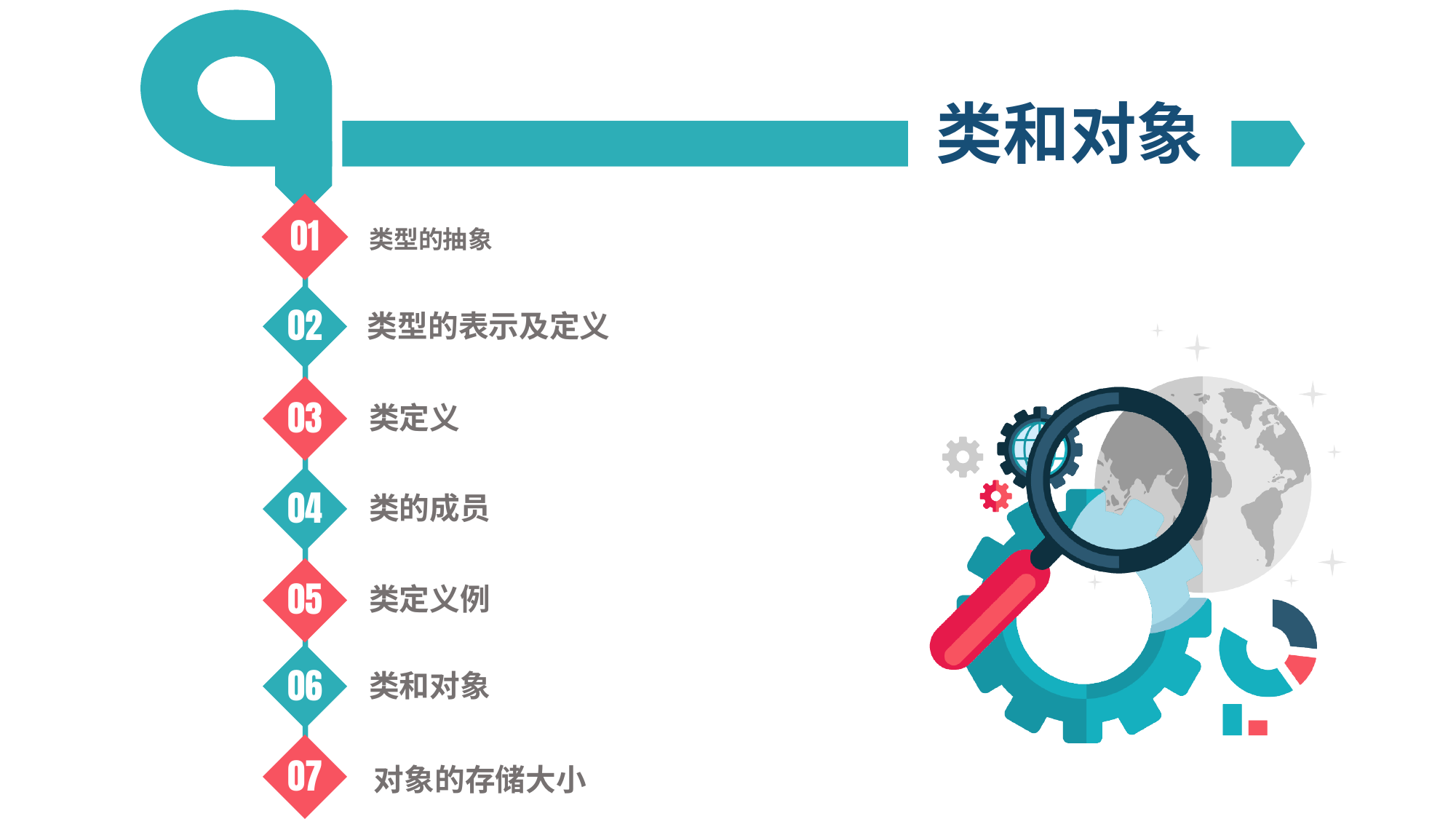

# 类和对象

01
类型的抽象
02
类型的表示及定义
03
类定义
04
类的成员
05
类定义例
06
类和对象
07
对象的存储大小